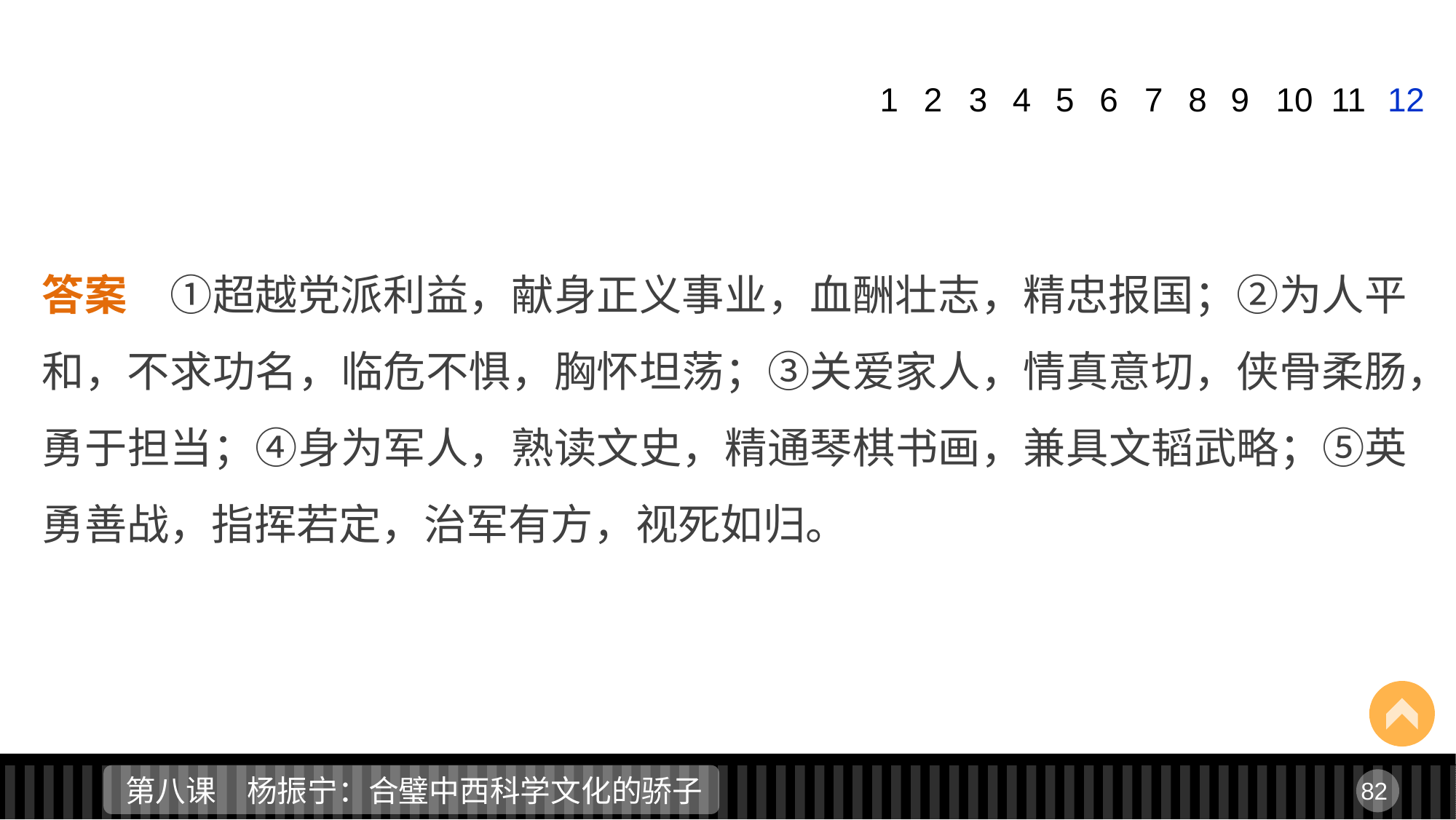

1
2
3
4
5
6
7
8
9
11
12
10
答案　①超越党派利益，献身正义事业，血酬壮志，精忠报国；②为人平和，不求功名，临危不惧，胸怀坦荡；③关爱家人，情真意切，侠骨柔肠，勇于担当；④身为军人，熟读文史，精通琴棋书画，兼具文韬武略；⑤英勇善战，指挥若定，治军有方，视死如归。